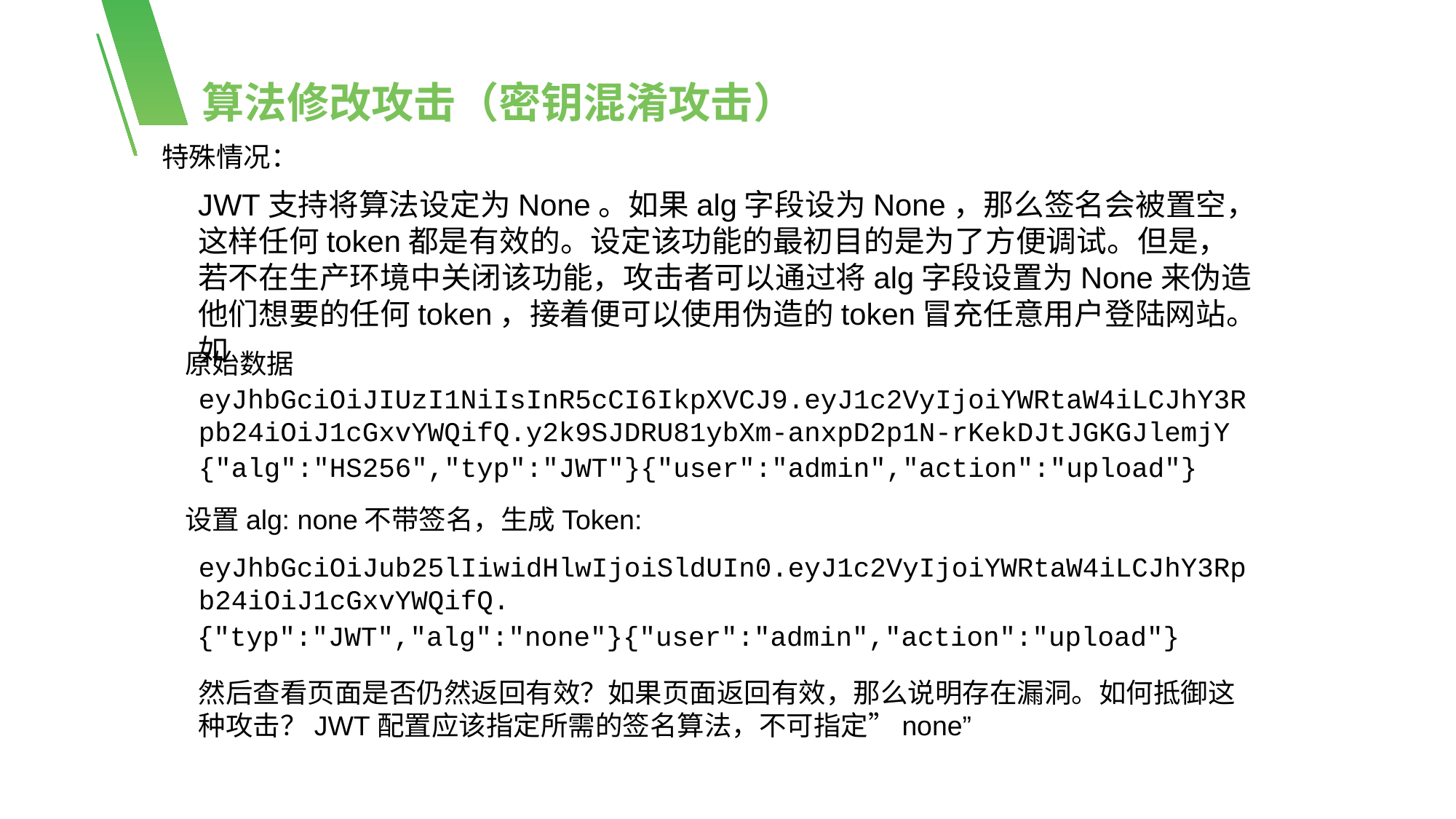

算法修改攻击（密钥混淆攻击）
特殊情况：
JWT支持将算法设定为None。如果alg字段设为None，那么签名会被置空，这样任何token都是有效的。设定该功能的最初目的是为了方便调试。但是，若不在生产环境中关闭该功能，攻击者可以通过将alg字段设置为None来伪造他们想要的任何token，接着便可以使用伪造的token冒充任意用户登陆网站。如
原始数据
eyJhbGciOiJIUzI1NiIsInR5cCI6IkpXVCJ9.eyJ1c2VyIjoiYWRtaW4iLCJhY3Rpb24iOiJ1cGxvYWQifQ.y2k9SJDRU81ybXm-anxpD2p1N-rKekDJtJGKGJlemjY
{"alg":"HS256","typ":"JWT"}{"user":"admin","action":"upload"}
设置alg: none不带签名，生成Token:
eyJhbGciOiJub25lIiwidHlwIjoiSldUIn0.eyJ1c2VyIjoiYWRtaW4iLCJhY3Rpb24iOiJ1cGxvYWQifQ.
{"typ":"JWT","alg":"none"}{"user":"admin","action":"upload"}
然后查看页面是否仍然返回有效？如果页面返回有效，那么说明存在漏洞。如何抵御这种攻击？JWT配置应该指定所需的签名算法，不可指定”none”